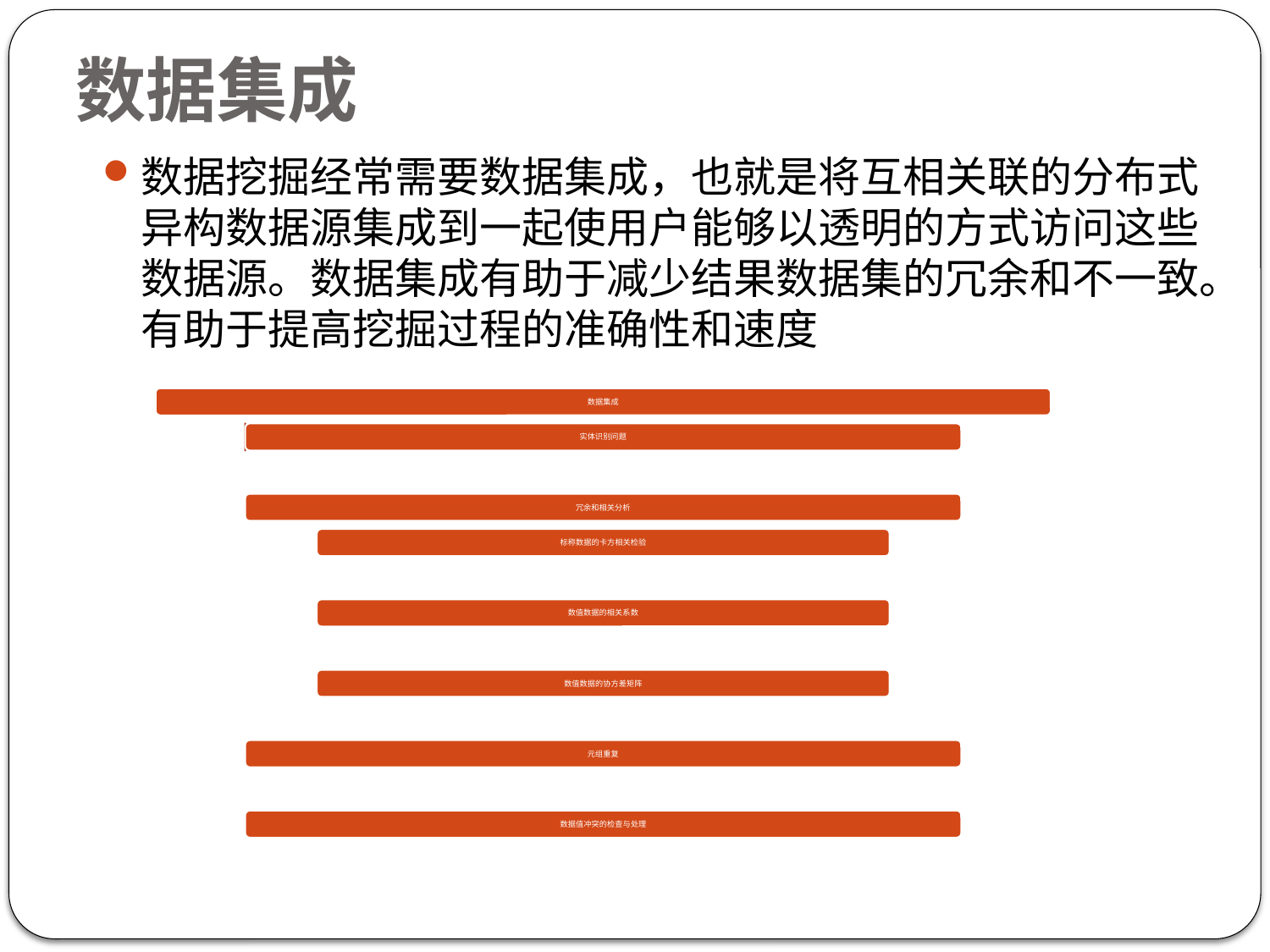

# 数据集成
数据挖掘经常需要数据集成，也就是将互相关联的分布式异构数据源集成到一起使用户能够以透明的方式访问这些数据源。数据集成有助于减少结果数据集的冗余和不一致。有助于提高挖掘过程的准确性和速度
数据集成
实体识别问题
冗余和相关分析
标称数据的卡方相关检验
数值数据的相关系数
数值数据的协方差矩阵
元组重复
数据值冲突的检查与处理